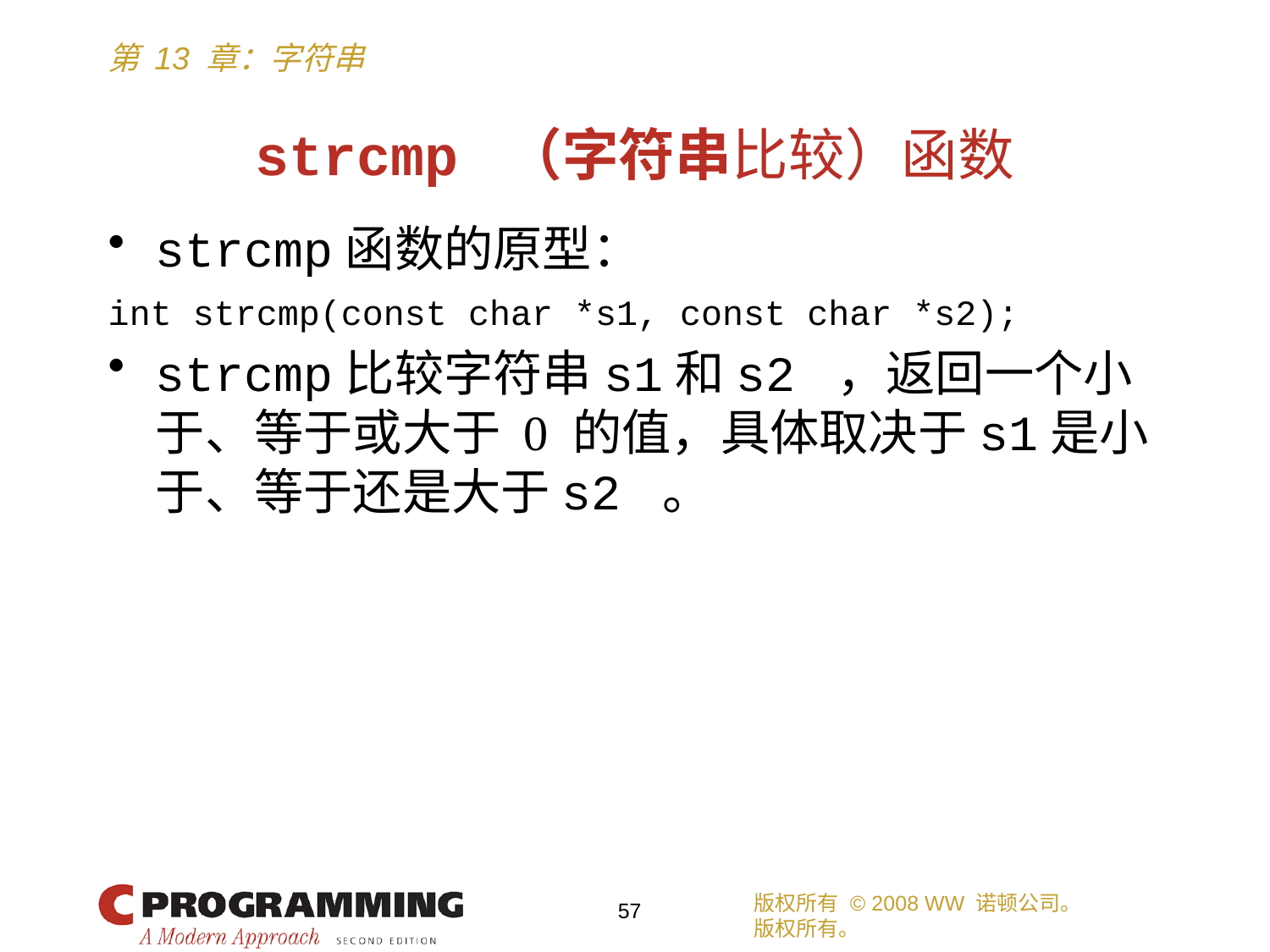

# strcmp （字符串比较）函数
strcmp函数的原型：
int strcmp(const char *s1, const char *s2);
strcmp比较字符串s1和s2 ，返回一个小于、等于或大于 0 的值，具体取决于s1是小于、等于还是大于s2 。
版权所有 © 2008 WW 诺顿公司。
版权所有。
57